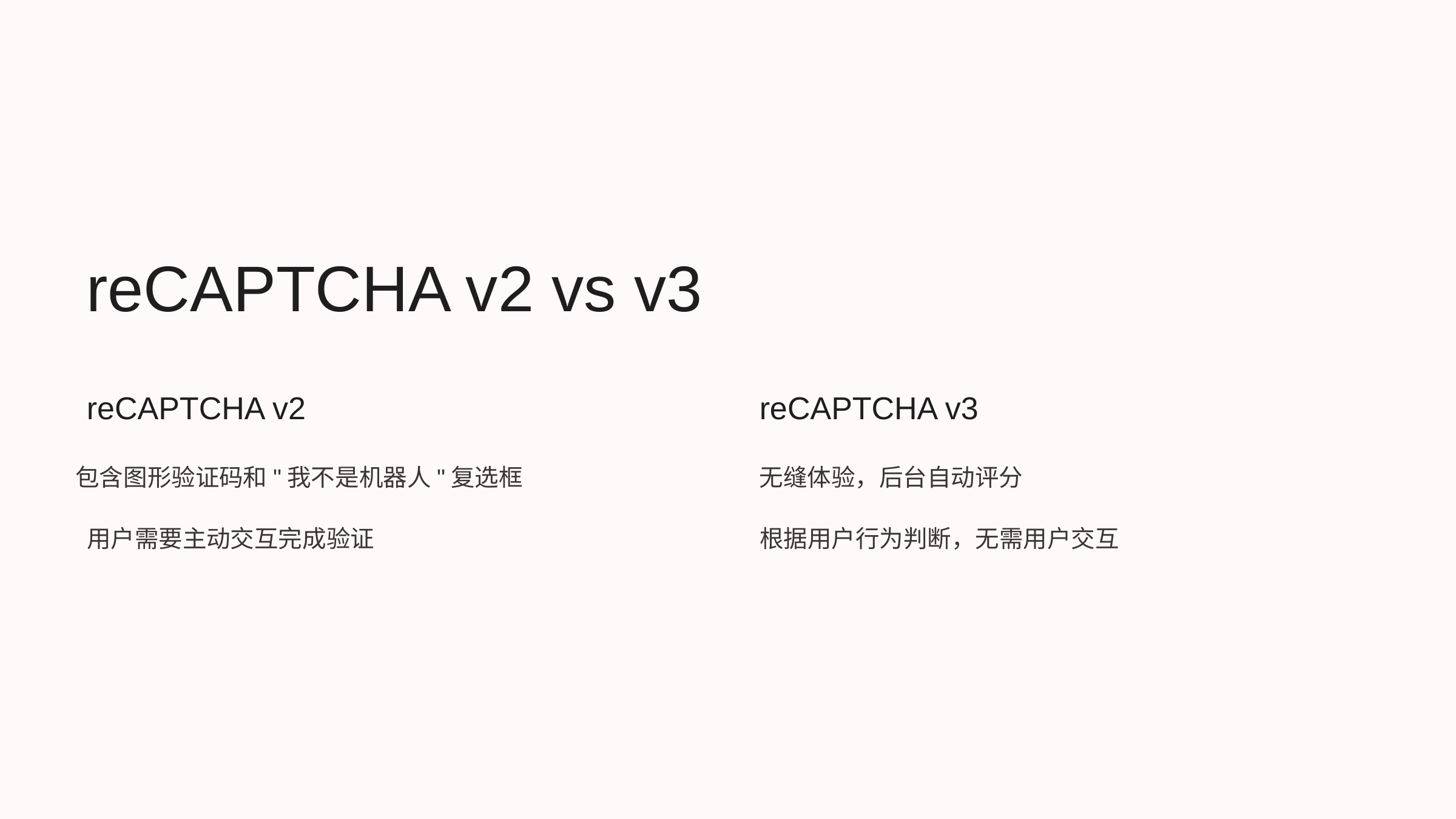

reCAPTCHA v2 vs v3
reCAPTCHA v2
reCAPTCHA v3
包含图形验证码和"我不是机器人"复选框
无缝体验，后台自动评分
用户需要主动交互完成验证
根据用户行为判断，无需用户交互